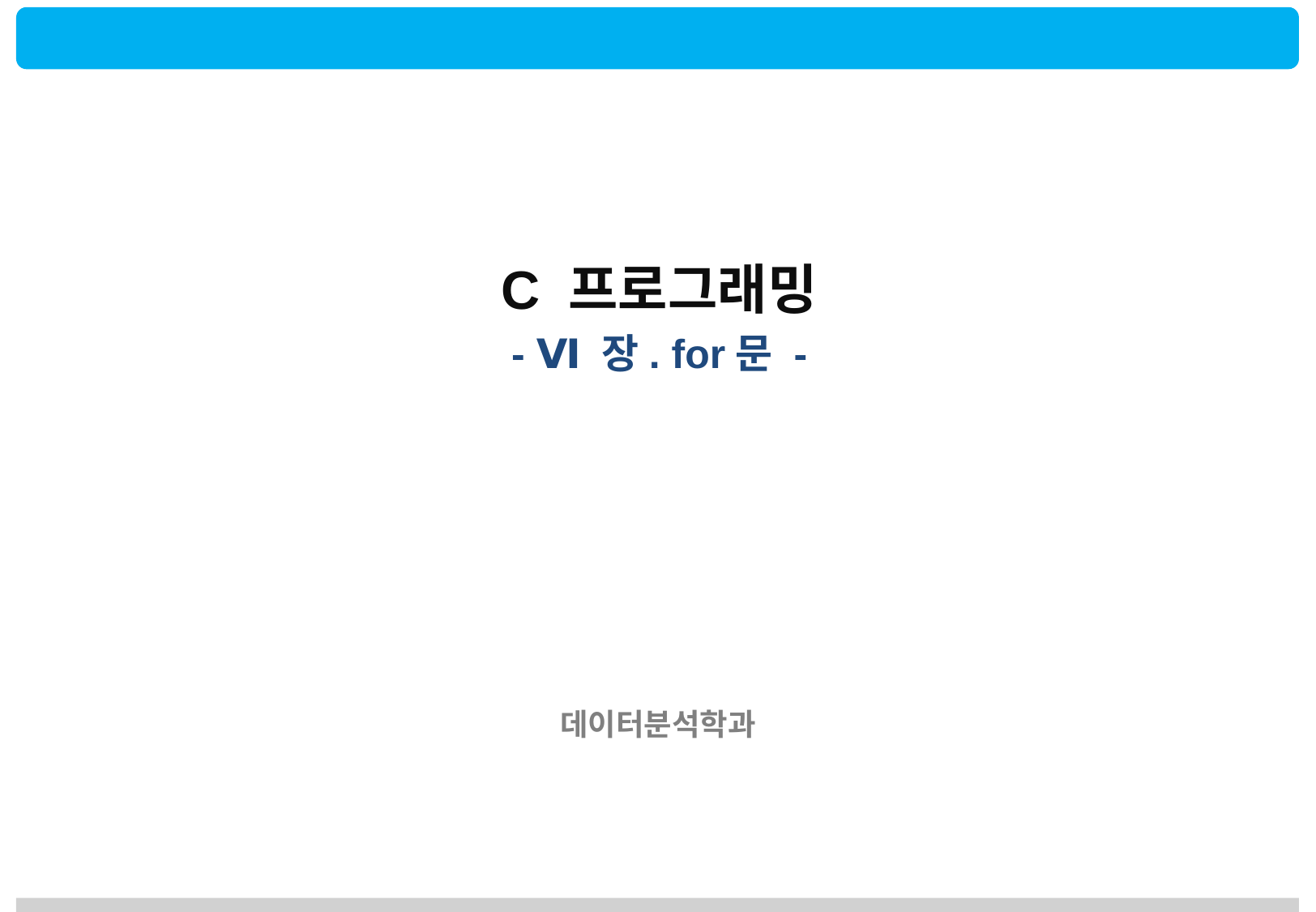

C 프로그래밍
- Ⅵ 장. for문 -
데이터분석학과